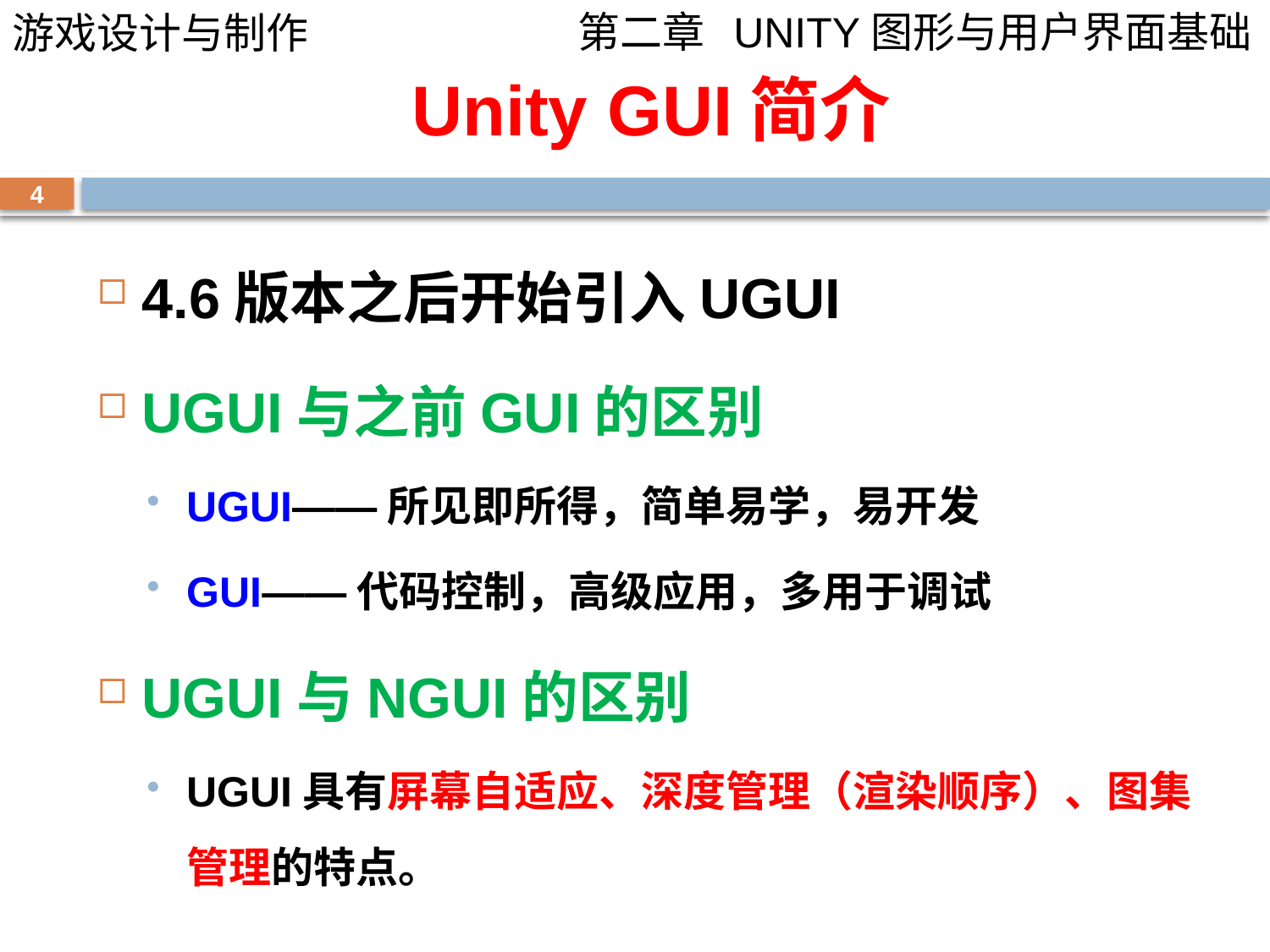

# Unity GUI简介
4
4.6版本之后开始引入UGUI
UGUI与之前GUI的区别
UGUI——所见即所得，简单易学，易开发
GUI——代码控制，高级应用，多用于调试
UGUI与NGUI的区别
UGUI具有屏幕自适应、深度管理（渲染顺序）、图集管理的特点。